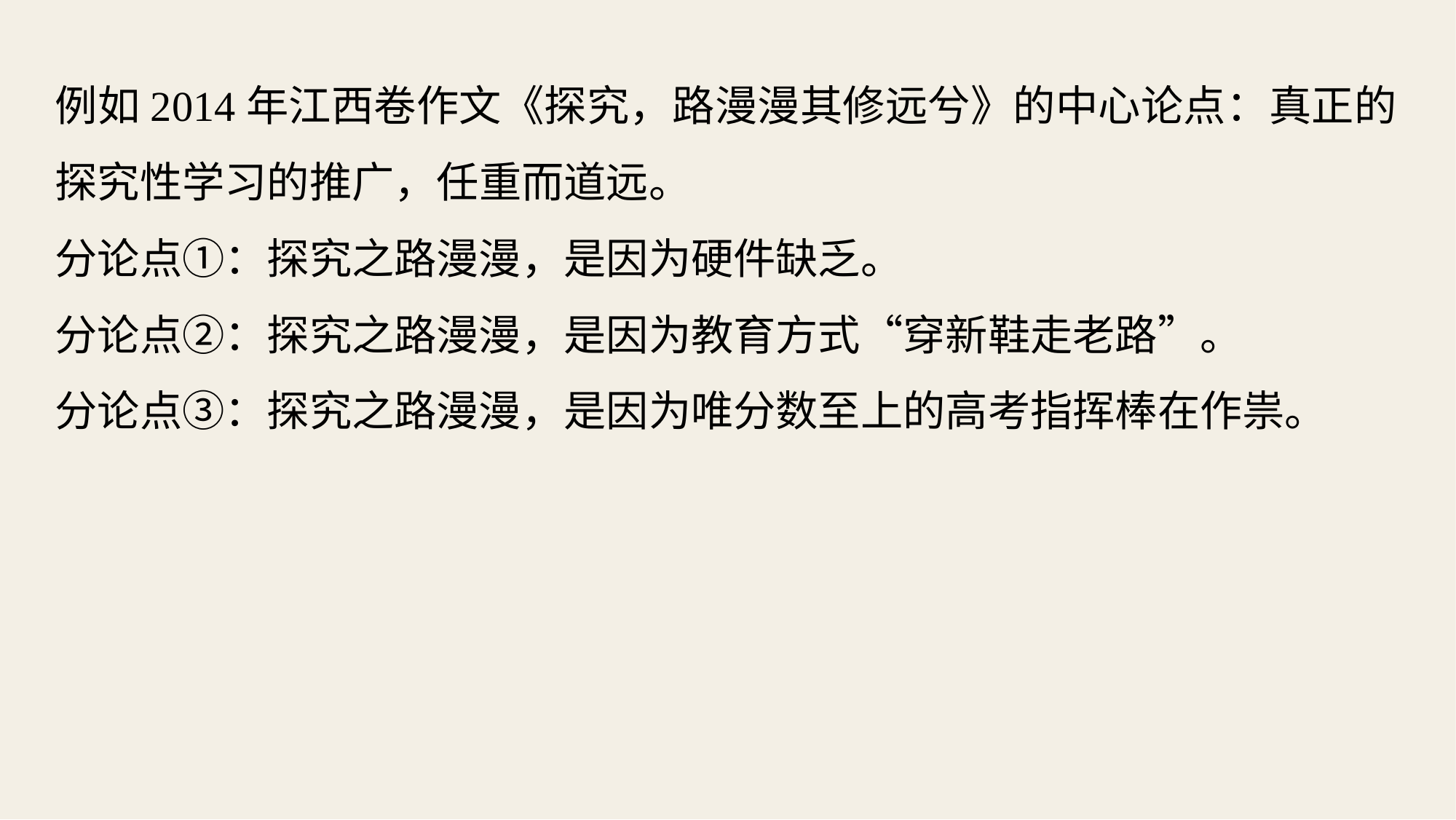

例如2014年江西卷作文《探究，路漫漫其修远兮》的中心论点：真正的探究性学习的推广，任重而道远。
分论点①：探究之路漫漫，是因为硬件缺乏。
分论点②：探究之路漫漫，是因为教育方式“穿新鞋走老路”。
分论点③：探究之路漫漫，是因为唯分数至上的高考指挥棒在作祟。